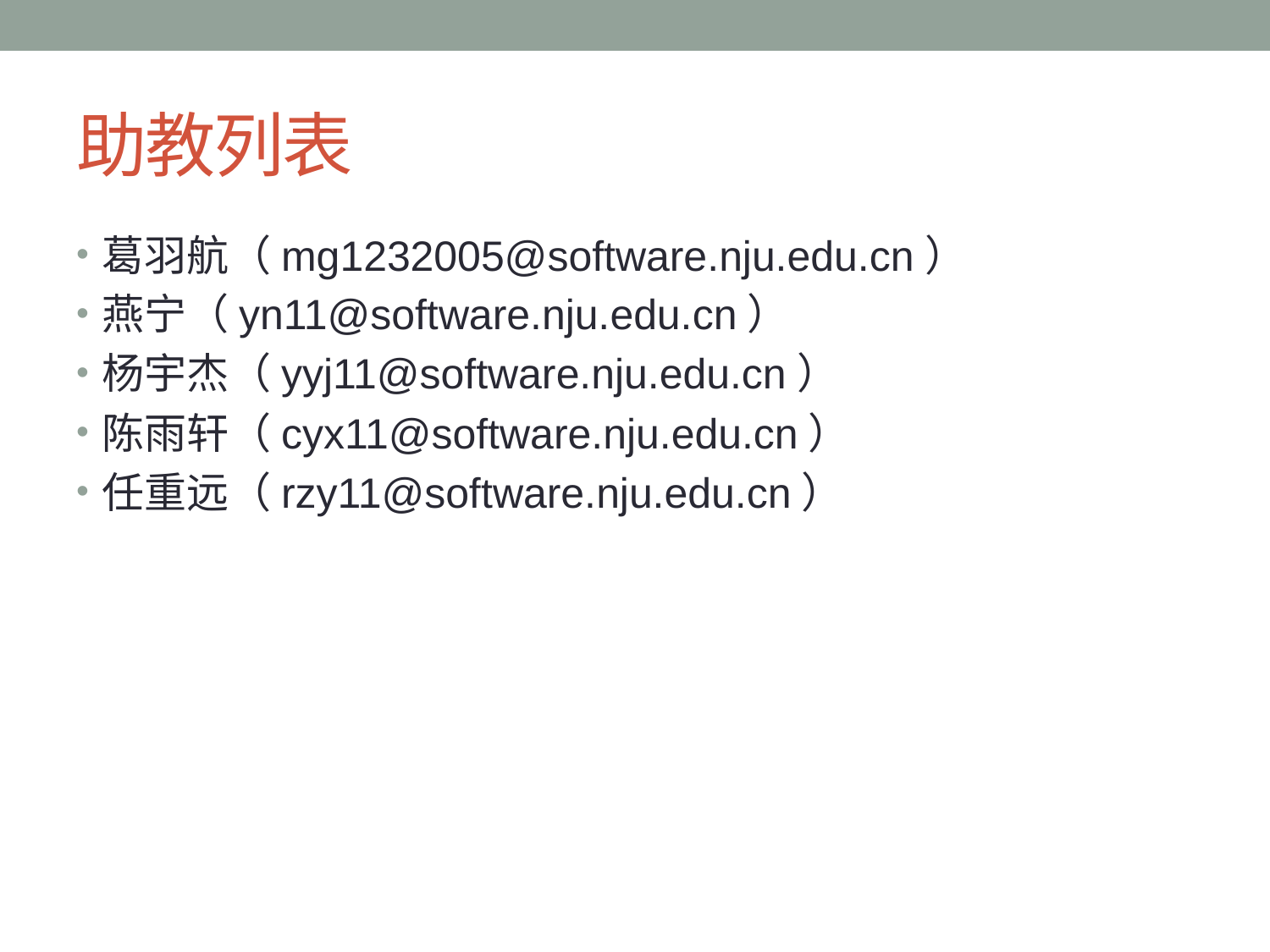

# 助教列表
葛羽航（mg1232005@software.nju.edu.cn）
燕宁（yn11@software.nju.edu.cn）
杨宇杰（yyj11@software.nju.edu.cn）
陈雨轩（cyx11@software.nju.edu.cn）
任重远（rzy11@software.nju.edu.cn）